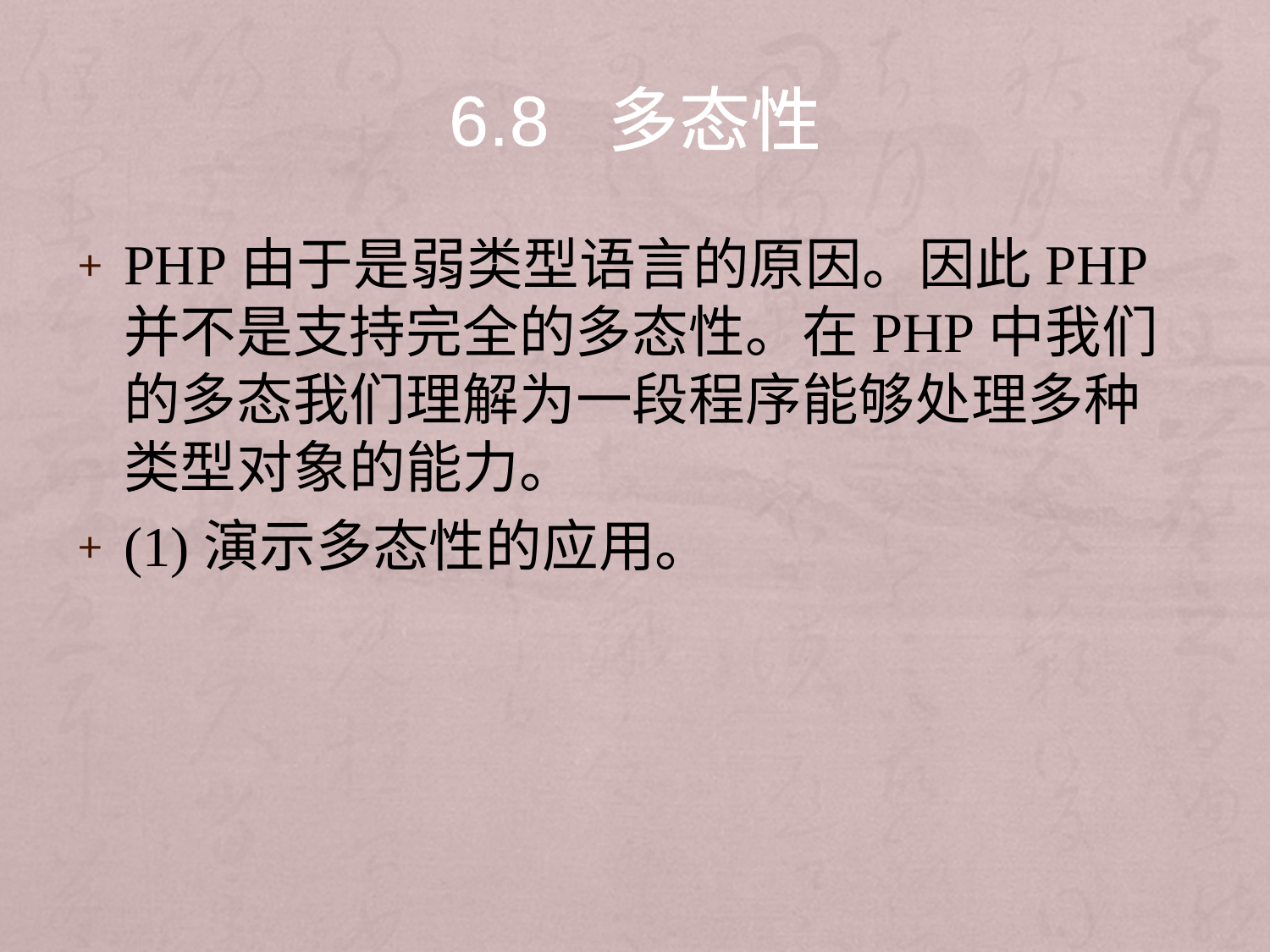

# 6.8  多态性
PHP由于是弱类型语言的原因。因此PHP并不是支持完全的多态性。在PHP中我们的多态我们理解为一段程序能够处理多种类型对象的能力。
(1)演示多态性的应用。